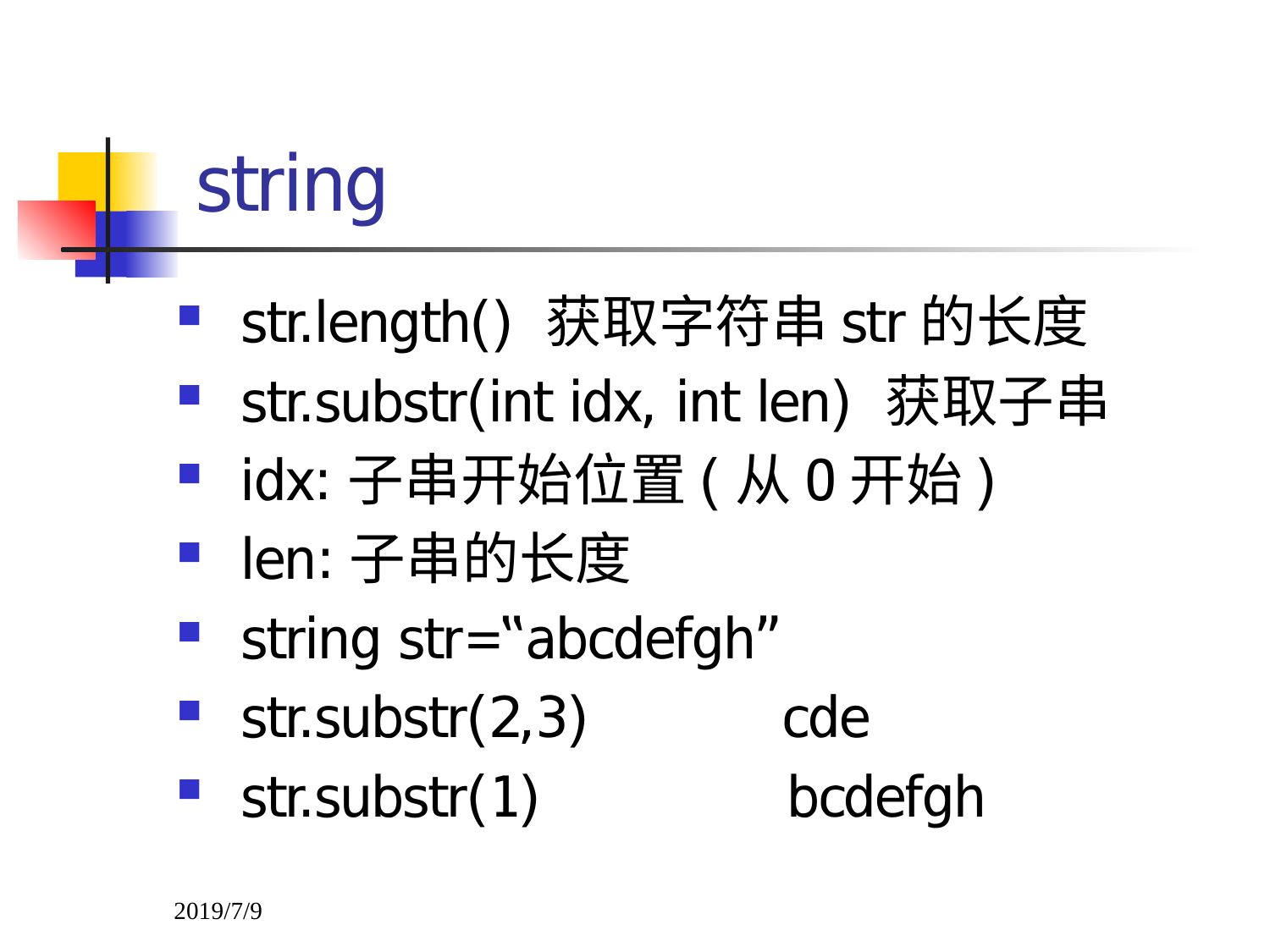

# string
 str.length() 获取字符串str的长度
 str.substr(int idx, int len) 获取子串
 idx:子串开始位置(从0开始)
 len:子串的长度
 string str=“abcdefgh”
 str.substr(2,3)           cde
 str.substr(1)              bcdefgh
2019/7/9